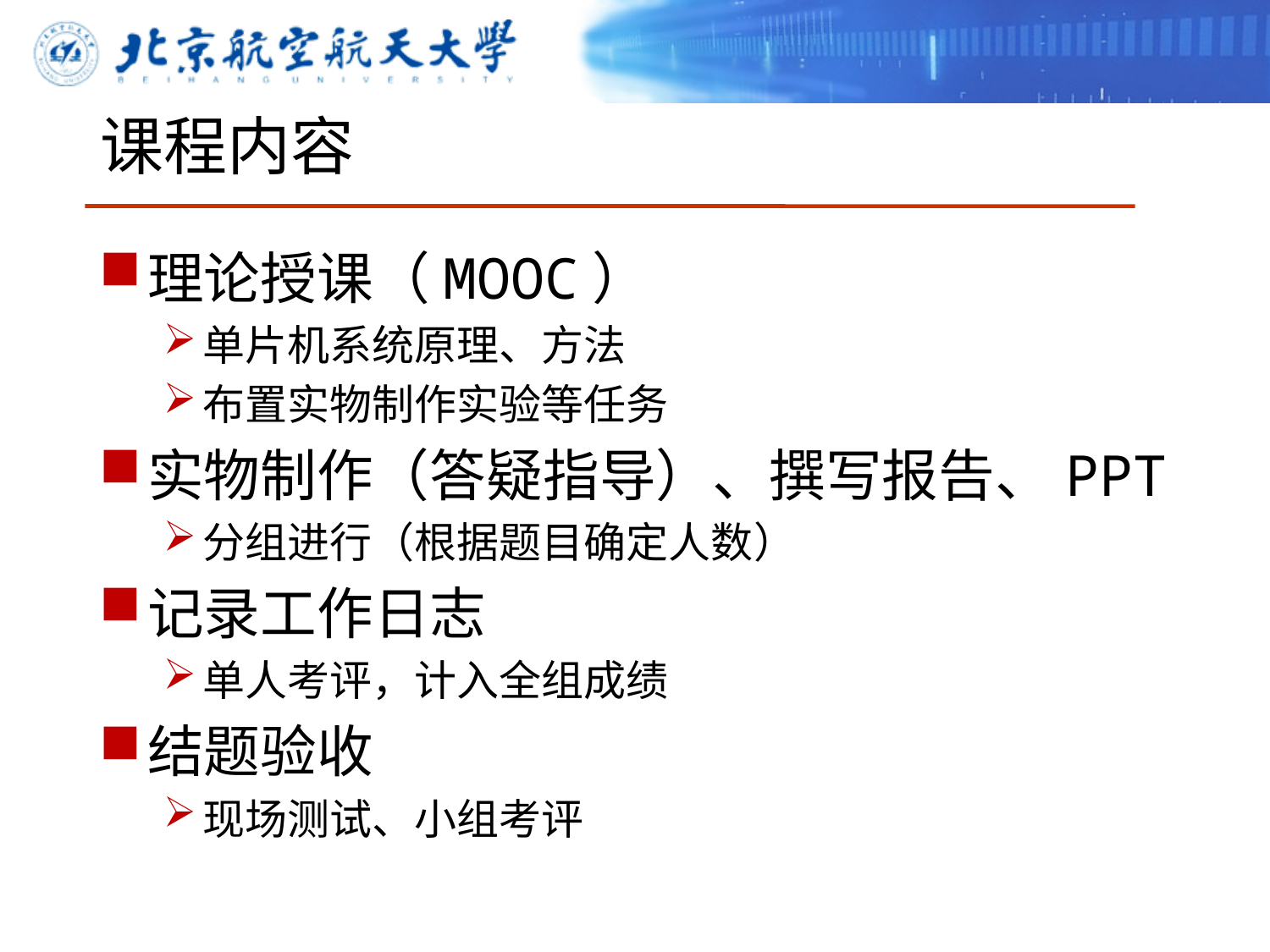

# 课程内容
理论授课（MOOC）
单片机系统原理、方法
布置实物制作实验等任务
实物制作（答疑指导）、撰写报告、PPT
分组进行（根据题目确定人数）
记录工作日志
单人考评，计入全组成绩
结题验收
现场测试、小组考评